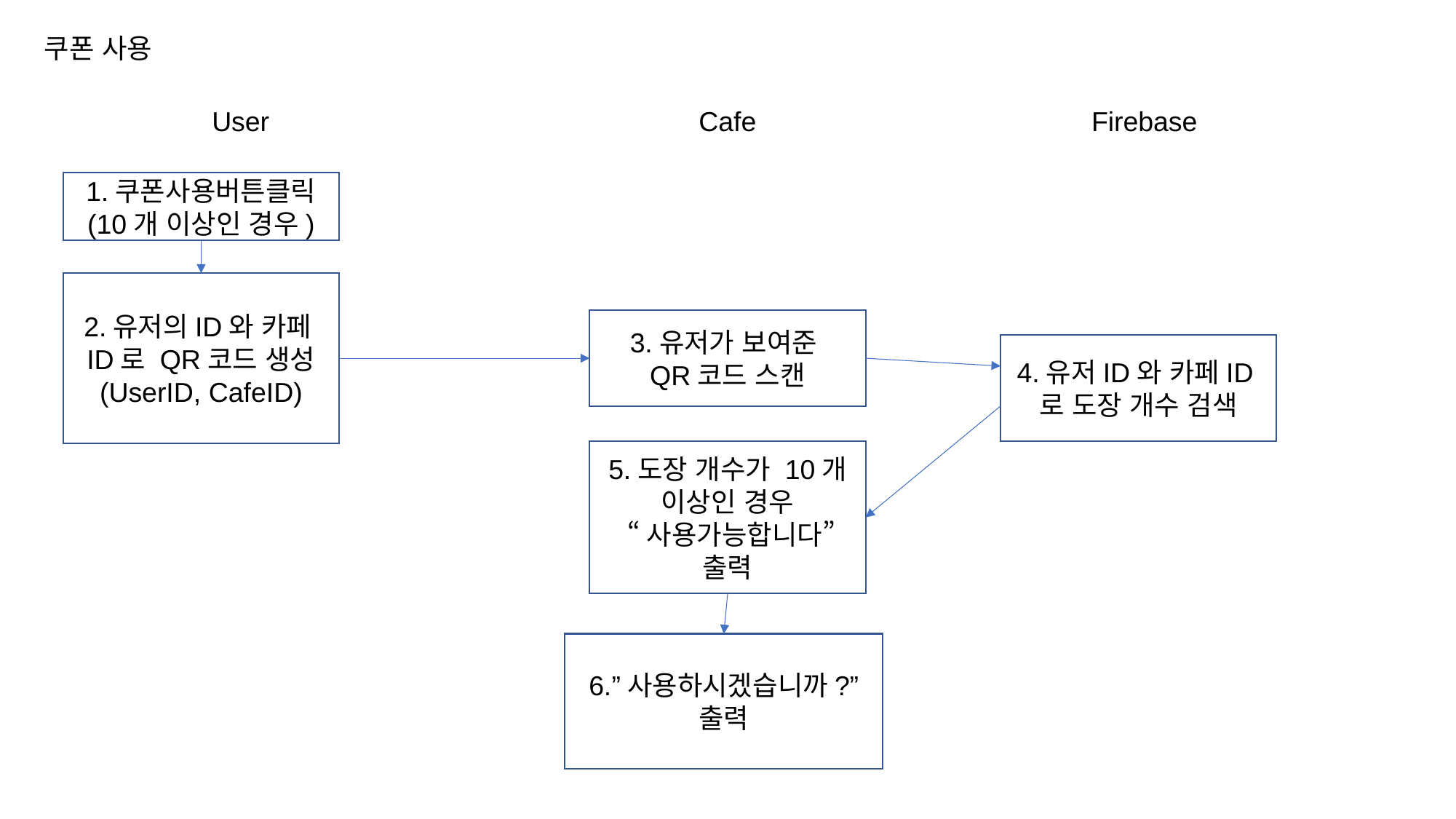

쿠폰 사용
User
Cafe
Firebase
1.쿠폰사용버튼클릭
(10개 이상인 경우)
2.유저의ID와 카페ID로 QR코드 생성
(UserID, CafeID)
3.유저가 보여준
QR코드 스캔
4.유저ID와 카페ID로 도장 개수 검색
5.도장 개수가 10개 이상인 경우
 “사용가능합니다” 출력
6.”사용하시겠습니까?” 출력